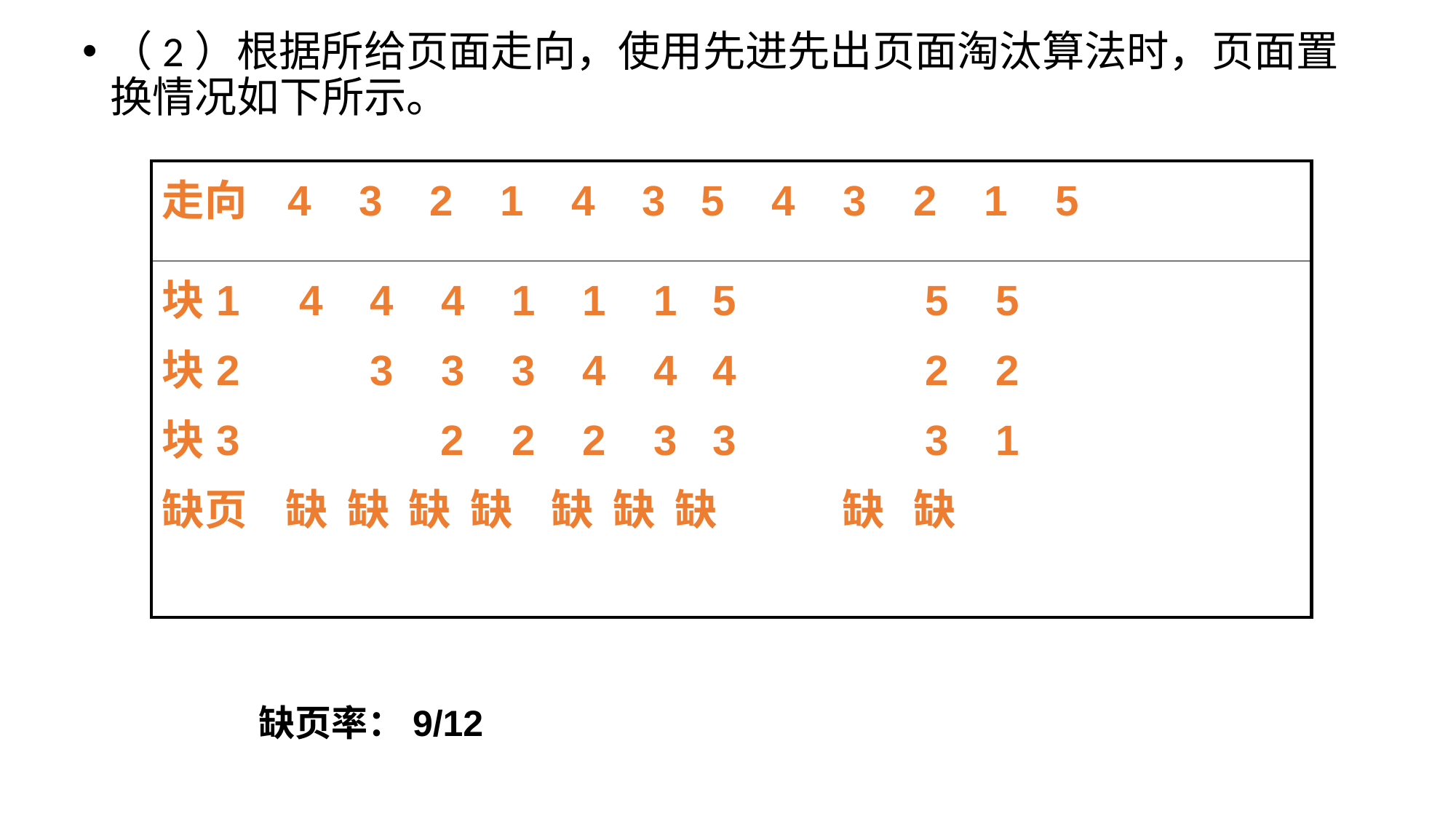

（2）根据所给页面走向，使用先进先出页面淘汰算法时，页面置换情况如下所示。
| 走向 4 3 2 1 4 3 5 4 3 2 1 5 |
| --- |
| 块1 4 4 4 1 1 1 5 5 5 块2 3 3 3 4 4 4 2 2 块3 2 2 2 3 3 3 1 缺页 缺 缺 缺 缺 缺 缺 缺 缺 缺 |
缺页率：9/12